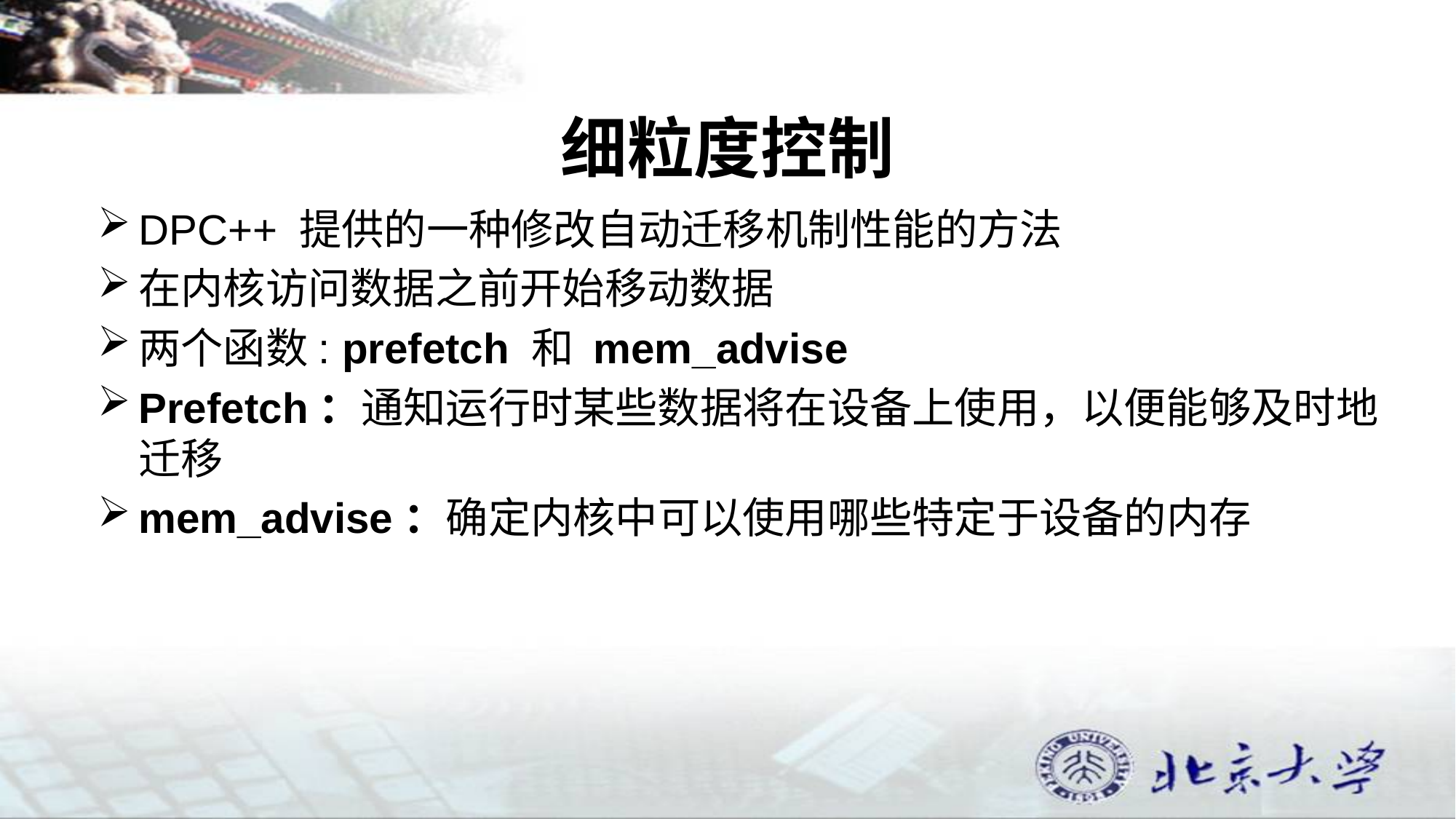

# 细粒度控制
DPC++ 提供的一种修改自动迁移机制性能的方法
在内核访问数据之前开始移动数据
两个函数: prefetch 和 mem_advise
Prefetch：通知运行时某些数据将在设备上使用，以便能够及时地迁移
mem_advise：确定内核中可以使用哪些特定于设备的内存